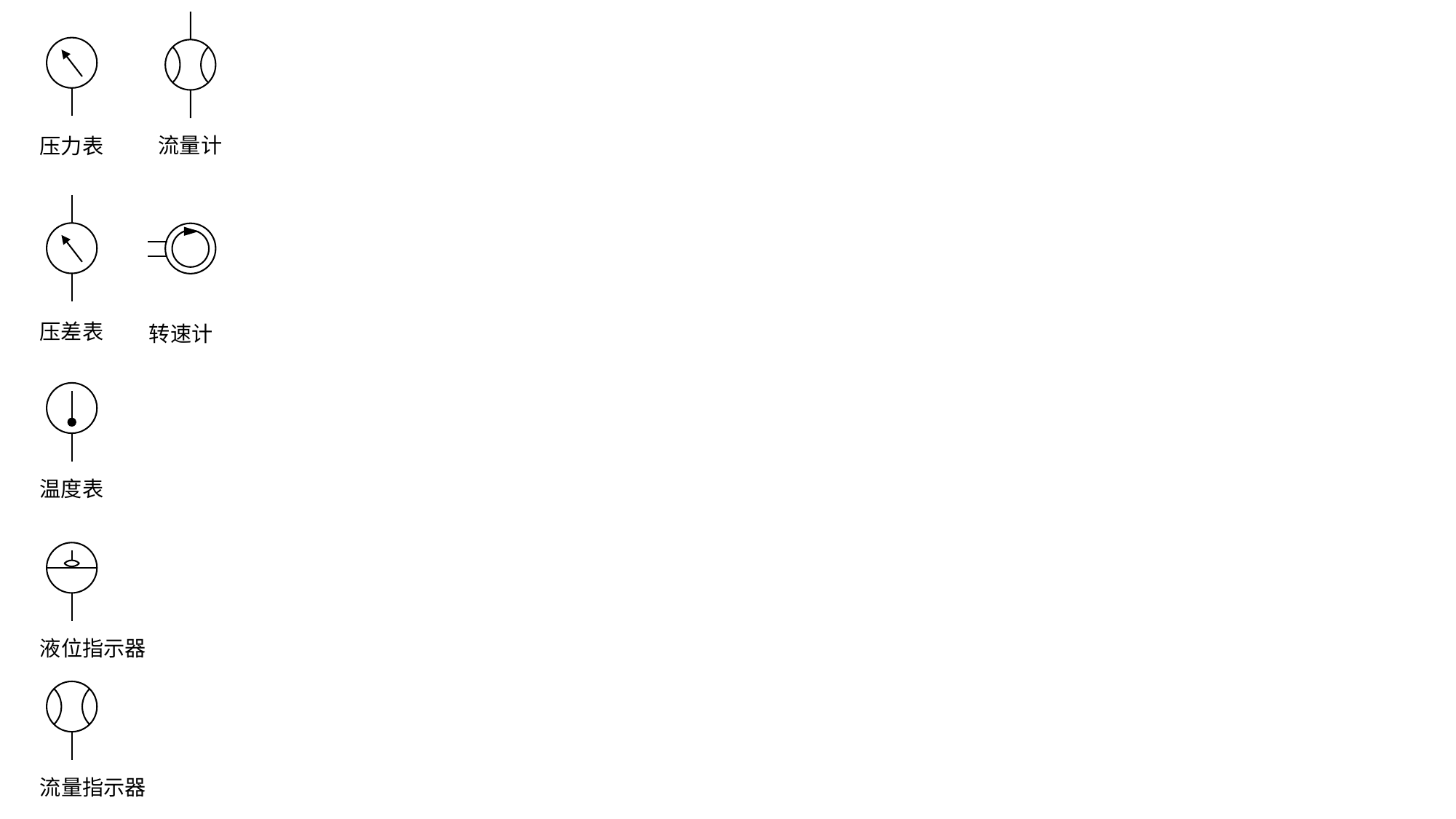

流量计
压力表

压差表
转速计

温度表

液位指示器

流量指示器